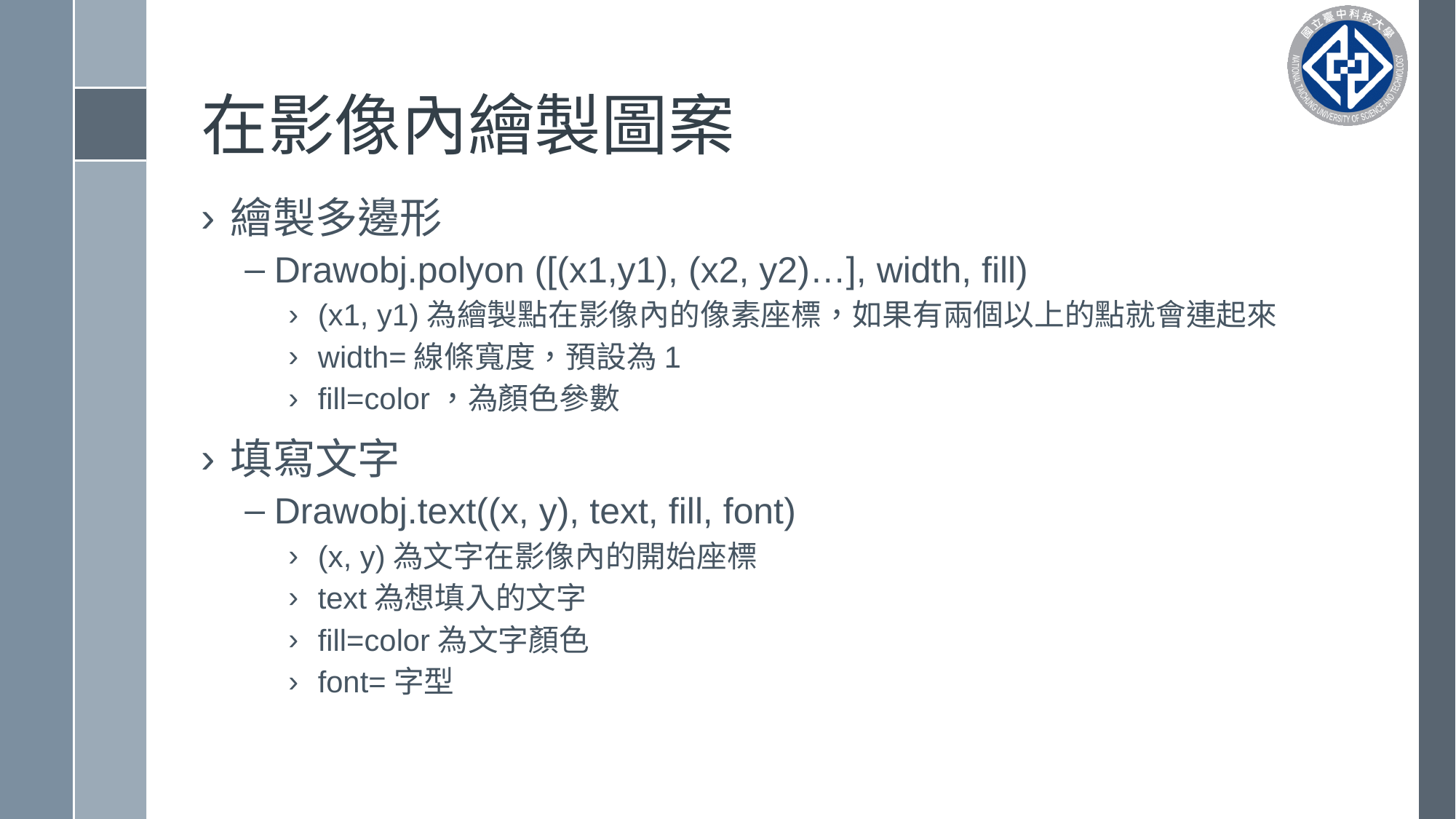

# 在影像內繪製圖案
繪製多邊形
Drawobj.polyon ([(x1,y1), (x2, y2)…], width, fill)
(x1, y1)為繪製點在影像內的像素座標，如果有兩個以上的點就會連起來
width=線條寬度，預設為1
fill=color，為顏色參數
填寫文字
Drawobj.text((x, y), text, fill, font)
(x, y)為文字在影像內的開始座標
text為想填入的文字
fill=color為文字顏色
font=字型